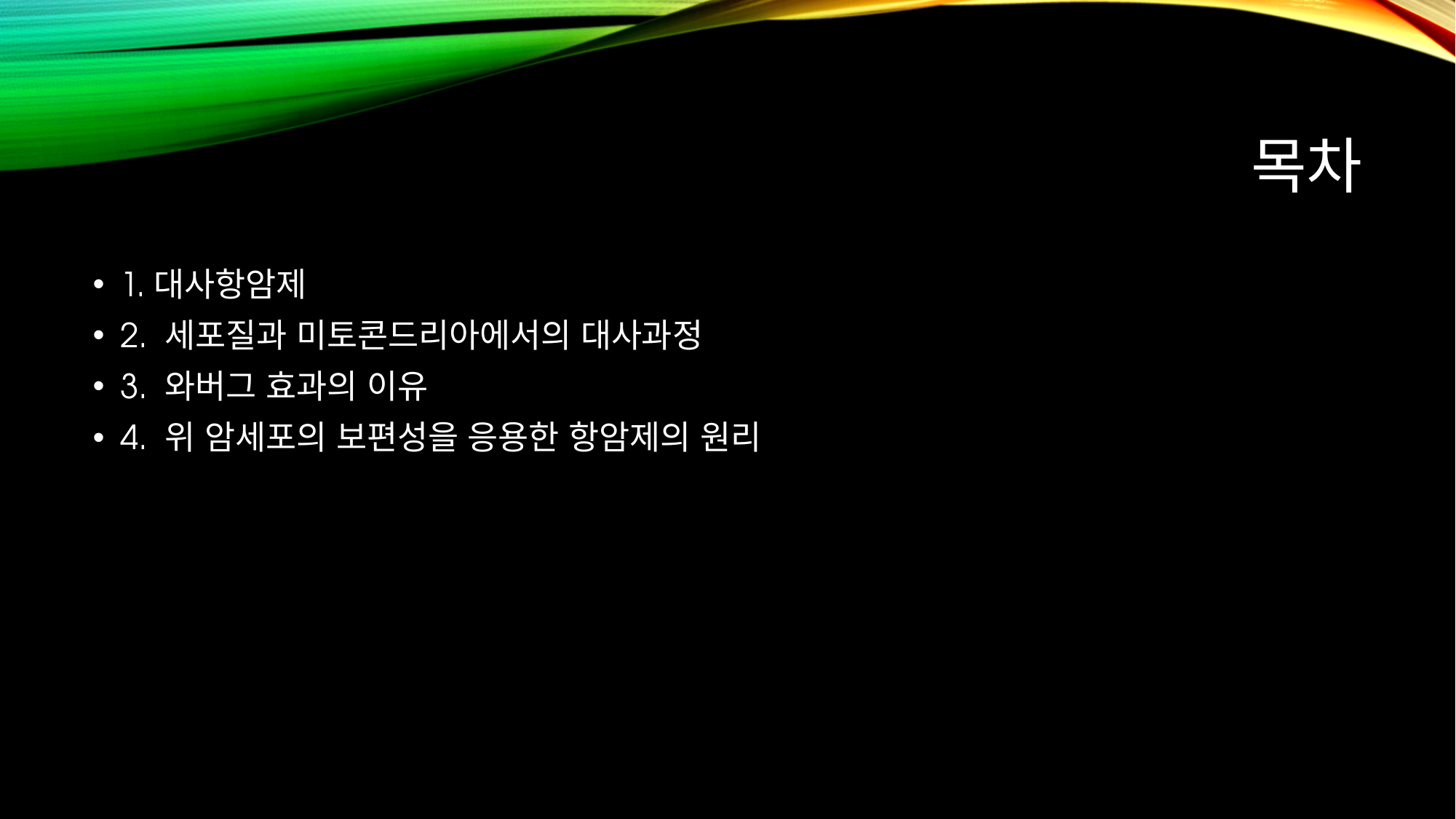

# 목차
1.대사항암제
2. 세포질과 미토콘드리아에서의 대사과정
3. 와버그 효과의 이유
4. 위 암세포의 보편성을 응용한 항암제의 원리